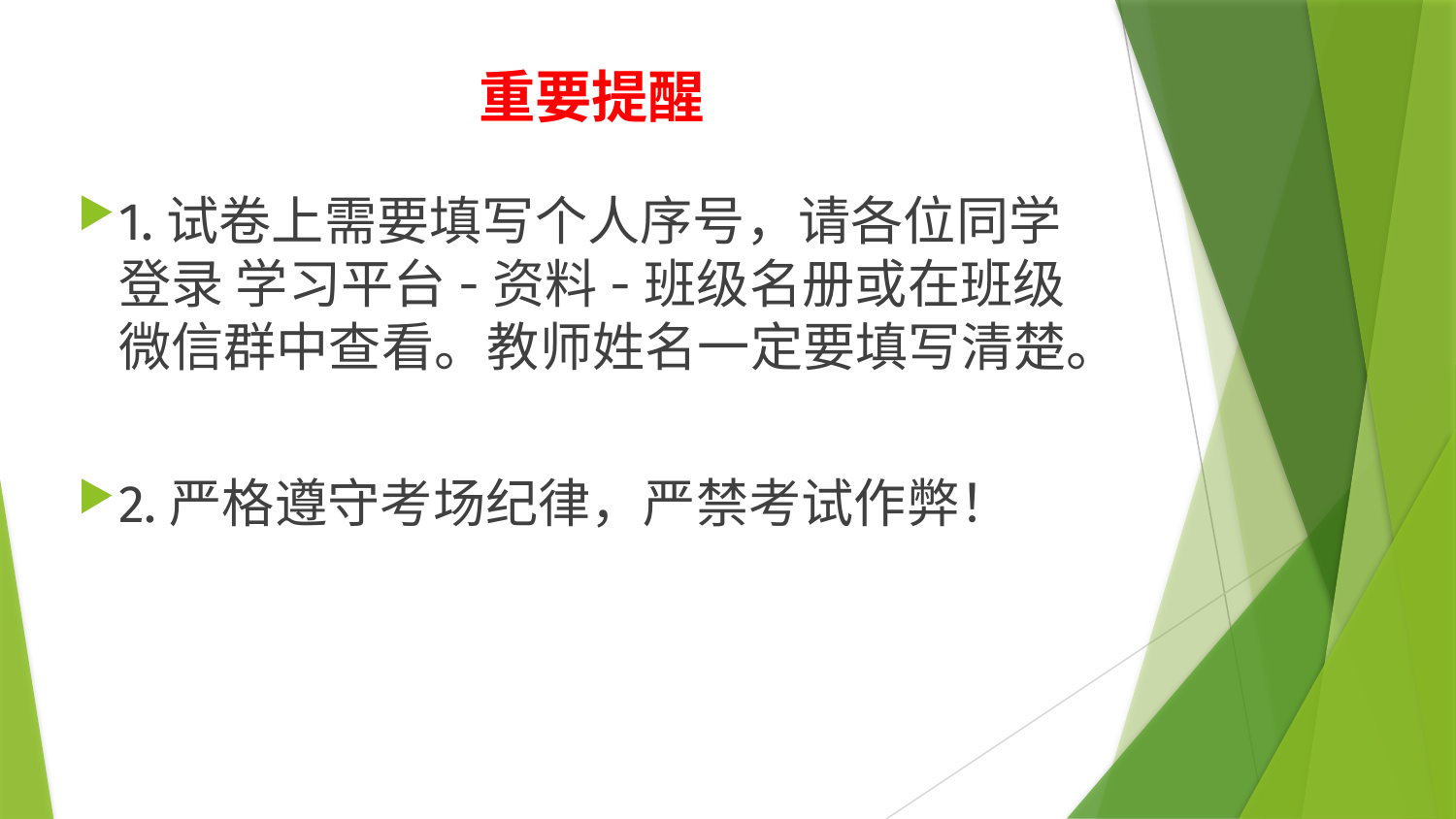

# 重要提醒
1.试卷上需要填写个人序号，请各位同学登录 学习平台-资料-班级名册或在班级微信群中查看。教师姓名一定要填写清楚。

2.严格遵守考场纪律，严禁考试作弊！